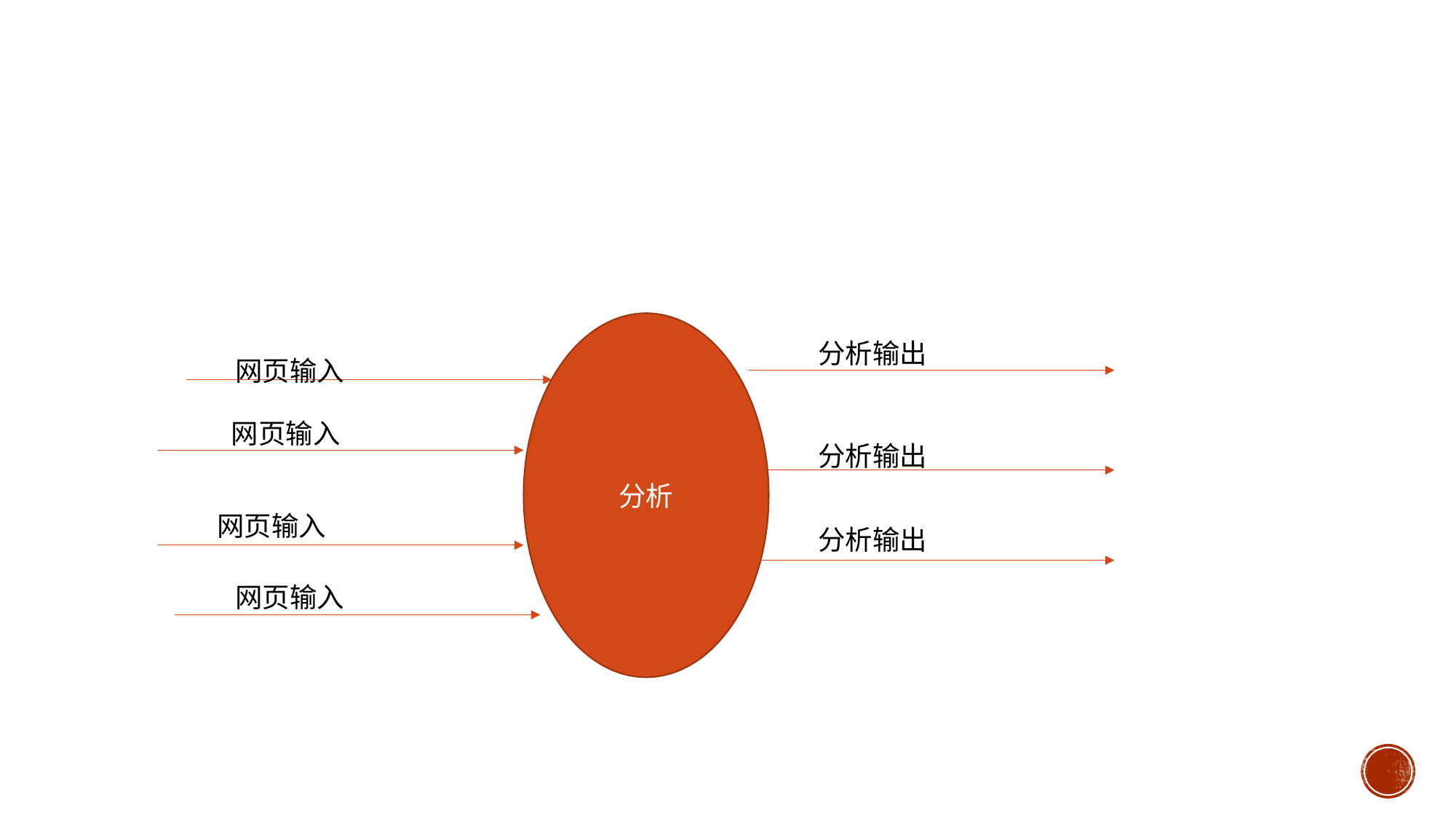

#

分析
分析输出
网页输入
网页输入
分析输出
网页输入
分析输出
网页输入